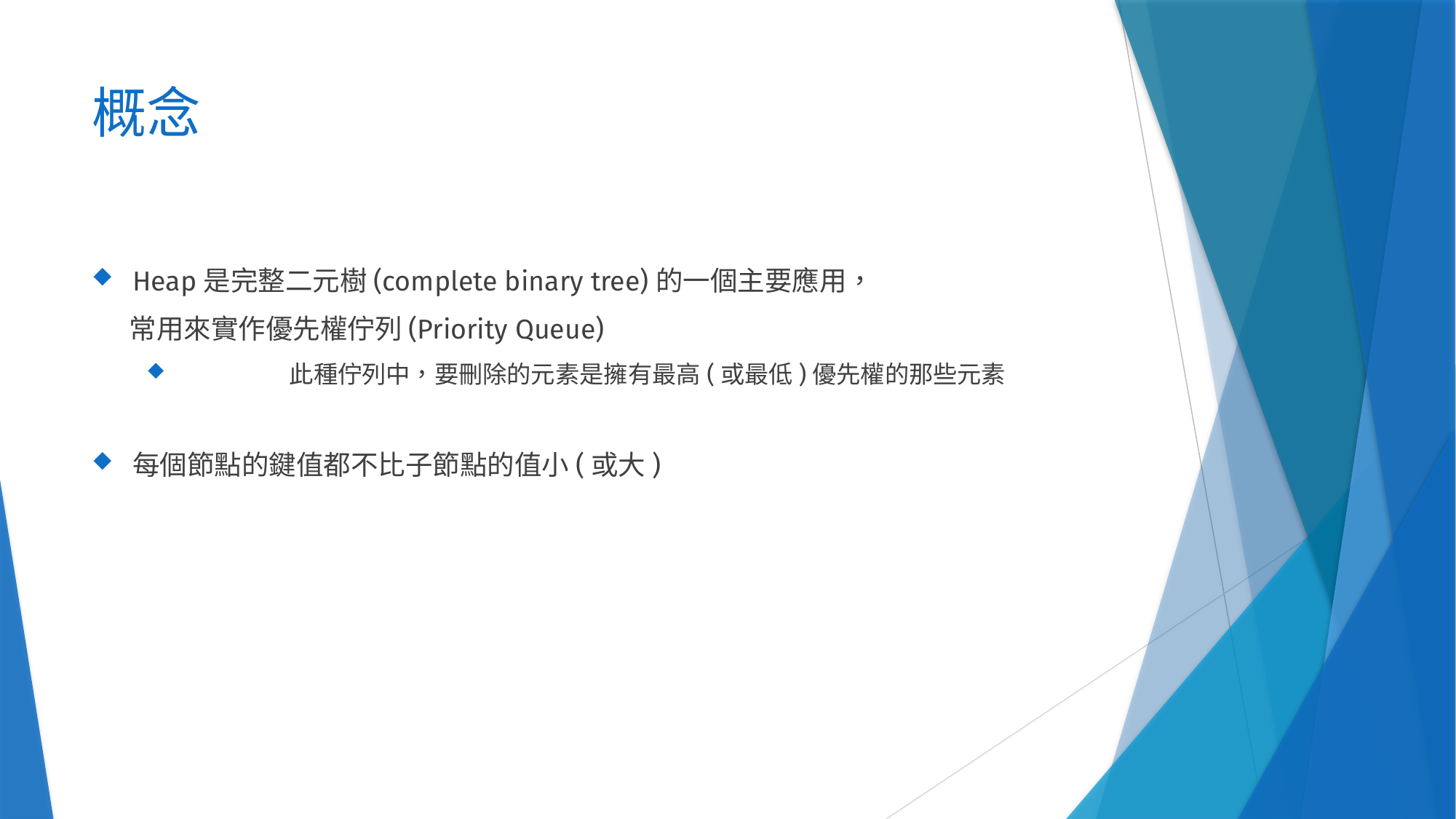

# 概念
Heap是完整二元樹(complete binary tree)的一個主要應用，
     常用來實作優先權佇列(Priority Queue)
	此種佇列中，要刪除的元素是擁有最高(或最低)優先權的那些元素

每個節點的鍵值都不比子節點的值小(或大)